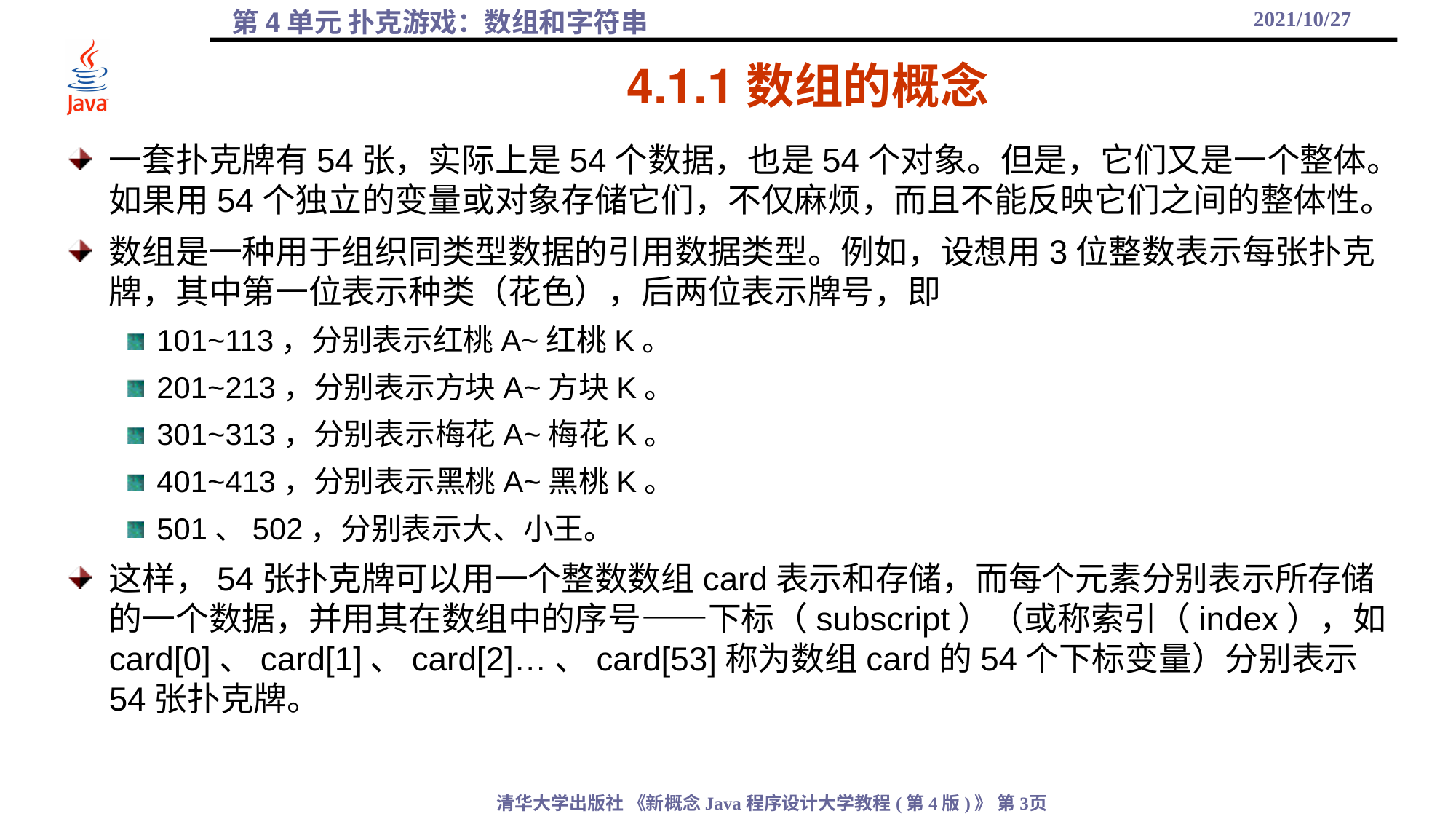

2021/10/27
# 4.1.1数组的概念
一套扑克牌有54张，实际上是54个数据，也是54个对象。但是，它们又是一个整体。如果用54个独立的变量或对象存储它们，不仅麻烦，而且不能反映它们之间的整体性。
数组是一种用于组织同类型数据的引用数据类型。例如，设想用3位整数表示每张扑克牌，其中第一位表示种类（花色），后两位表示牌号，即
101~113，分别表示红桃A~红桃K。
201~213，分别表示方块A~方块K。
301~313，分别表示梅花A~梅花K。
401~413，分别表示黑桃A~黑桃K。
501、502，分别表示大、小王。
这样，54张扑克牌可以用一个整数数组card表示和存储，而每个元素分别表示所存储的一个数据，并用其在数组中的序号——下标（subscript）（或称索引（index），如card[0]、card[1]、card[2]…、card[53]称为数组card的54个下标变量）分别表示54张扑克牌。